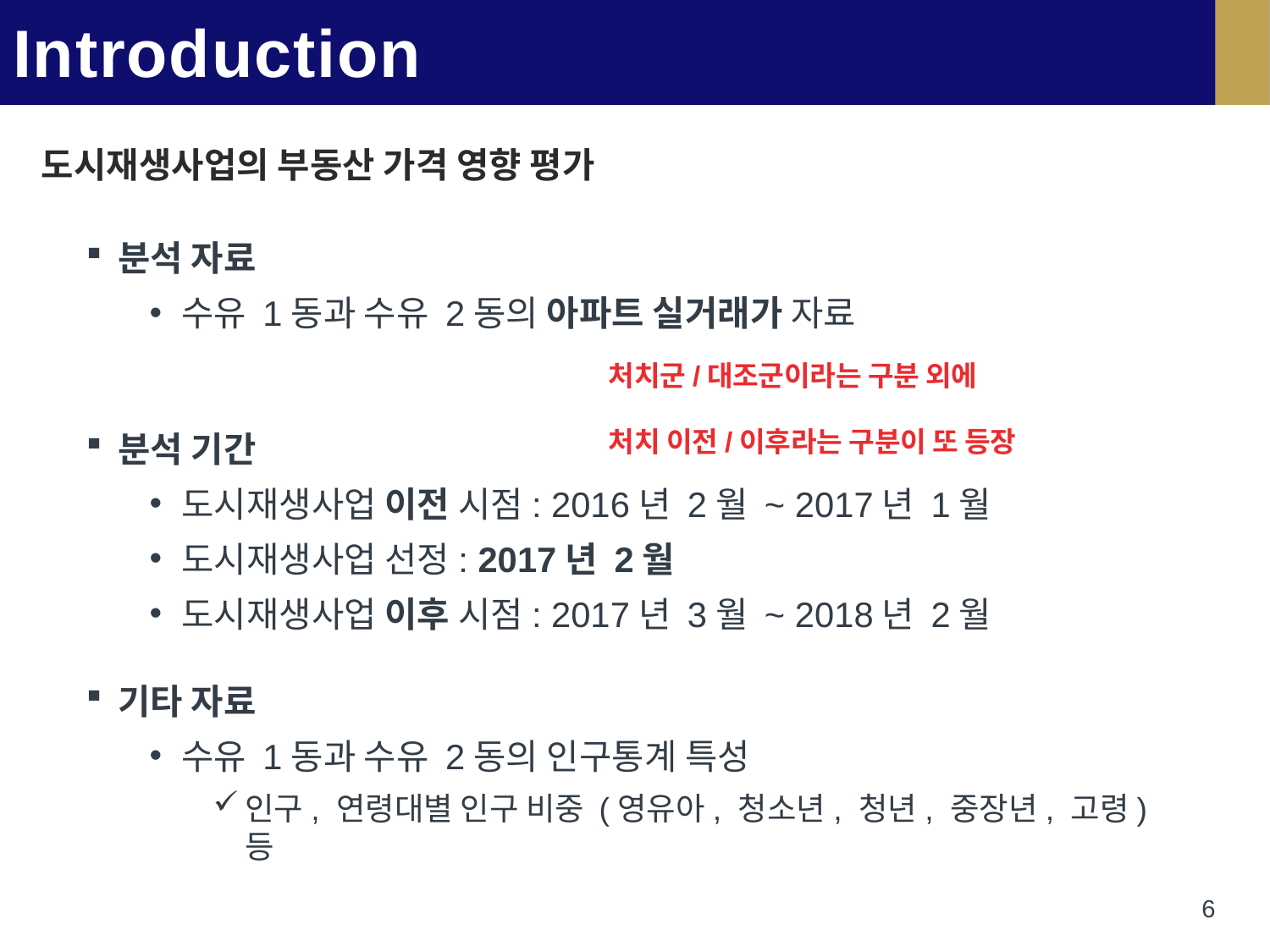

# Introduction
도시재생사업의 부동산 가격 영향 평가

분석 자료
수유 1동과 수유 2동의 아파트 실거래가 자료
처치군/대조군이라는 구분 외에
처치 이전/이후라는 구분이 또 등장
분석 기간
도시재생사업 이전 시점: 2016년 2월 ~ 2017년 1월
도시재생사업 선정: 2017년 2월
도시재생사업 이후 시점: 2017년 3월 ~ 2018년 2월

기타 자료
수유 1동과 수유 2동의 인구통계 특성
인구, 연령대별 인구 비중 (영유아, 청소년, 청년, 중장년, 고령) 등
6